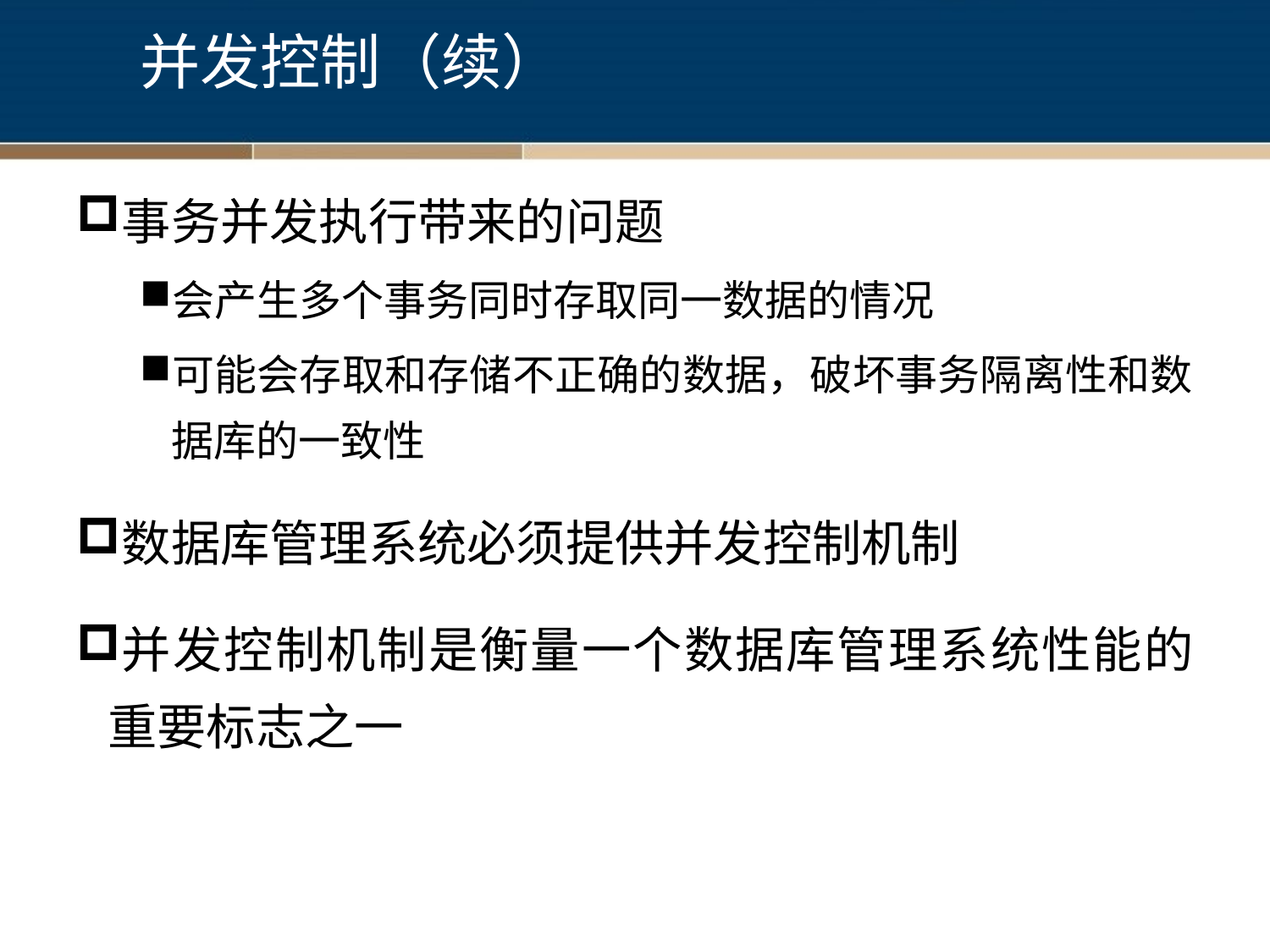

并发控制（续）
事务并发执行带来的问题
会产生多个事务同时存取同一数据的情况
可能会存取和存储不正确的数据，破坏事务隔离性和数据库的一致性
数据库管理系统必须提供并发控制机制
并发控制机制是衡量一个数据库管理系统性能的重要标志之一